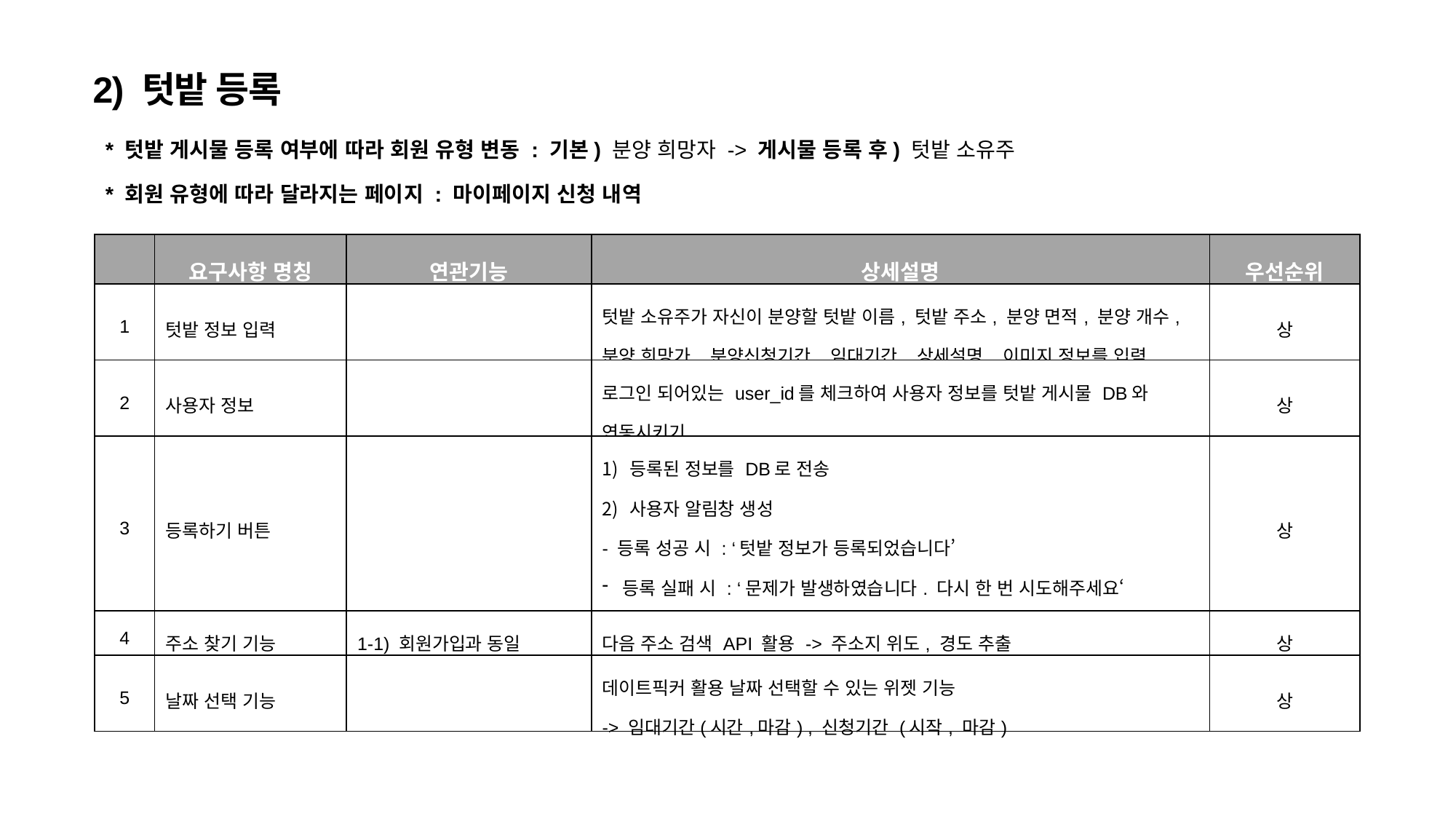

2) 텃밭 등록
* 텃밭 게시물 등록 여부에 따라 회원 유형 변동 : 기본) 분양 희망자 -> 게시물 등록 후) 텃밭 소유주
* 회원 유형에 따라 달라지는 페이지 : 마이페이지 신청 내역
|  | 요구사항 명칭 | 연관기능 | 상세설명 | 우선순위 |
| --- | --- | --- | --- | --- |
| 1 | 텃밭 정보 입력 |  | 텃밭 소유주가 자신이 분양할 텃밭 이름, 텃밭 주소, 분양 면적, 분양 개수, 분양 희망가, 분양신청기간, 임대기간, 상세설명, 이미지 정보를 입력 | 상 |
| 2 | 사용자 정보 |  | 로그인 되어있는 user\_id를 체크하여 사용자 정보를 텃밭 게시물 DB와 연동시키기 | 상 |
| 3 | 등록하기 버튼 |  | 등록된 정보를 DB로 전송 사용자 알림창 생성 - 등록 성공 시 : ‘텃밭 정보가 등록되었습니다’ 등록 실패 시 : ‘문제가 발생하였습니다. 다시 한 번 시도해주세요‘ 3) 텃밭 검색 페이지로 이동 | 상 |
| 4 | 주소 찾기 기능 | 1-1) 회원가입과 동일 | 다음 주소 검색 API 활용 -> 주소지 위도, 경도 추출 | 상 |
| 5 | 날짜 선택 기능 |  | 데이트픽커 활용 날짜 선택할 수 있는 위젯 기능 -> 임대기간(시간,마감) , 신청기간 (시작, 마감) | 상 |